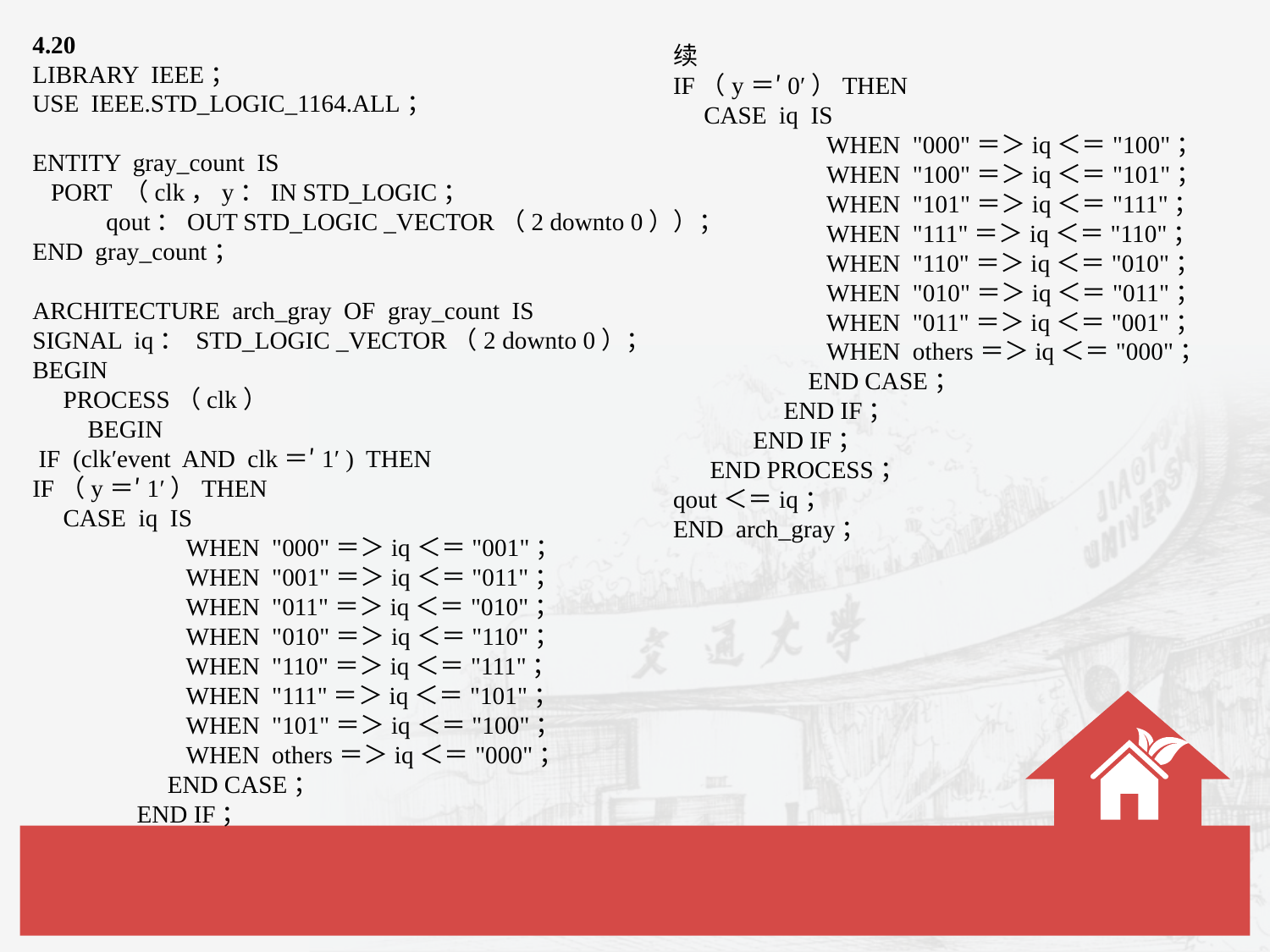

4.20
LIBRARY  IEEE；
USE  IEEE.STD_LOGIC_1164.ALL；

ENTITY  gray_count  IS
   PORT （clk，y：IN STD_LOGIC；
            qout：OUT STD_LOGIC _VECTOR（2 downto 0））；
END  gray_count；

ARCHITECTURE  arch_gray  OF  gray_count  IS
SIGNAL  iq： STD_LOGIC _VECTOR（2 downto 0）；
BEGIN
     PROCESS（clk）
         BEGIN
 IF  (clk′event  AND  clk＝′1′ )  THEN
IF（y＝′1′）THEN
     CASE  iq  IS
                         WHEN  "000"＝＞iq＜＝"001"；
                         WHEN  "001"＝＞iq＜＝"011"；
                         WHEN  "011"＝＞iq＜＝"010"；
                         WHEN  "010"＝＞iq＜＝"110"；
                         WHEN  "110"＝＞iq＜＝"111"；
                         WHEN  "111"＝＞iq＜＝"101"；
                         WHEN  "101"＝＞iq＜＝"100"；
                         WHEN  others＝＞iq＜＝"000"；
                      END CASE；
                 END IF；

续
IF（y＝′0′）THEN
     CASE  iq  IS
                         WHEN  "000"＝＞iq＜＝"100"；
                         WHEN  "100"＝＞iq＜＝"101"；
                         WHEN  "101"＝＞iq＜＝"111"；
                         WHEN  "111"＝＞iq＜＝"110"；
                         WHEN  "110"＝＞iq＜＝"010"；
                         WHEN  "010"＝＞iq＜＝"011"；
                         WHEN  "011"＝＞iq＜＝"001"；
                         WHEN  others＝＞iq＜＝"000"；
                      END CASE；
                  END IF；
             END IF；
      END PROCESS；
qout＜＝iq；
END  arch_gray；